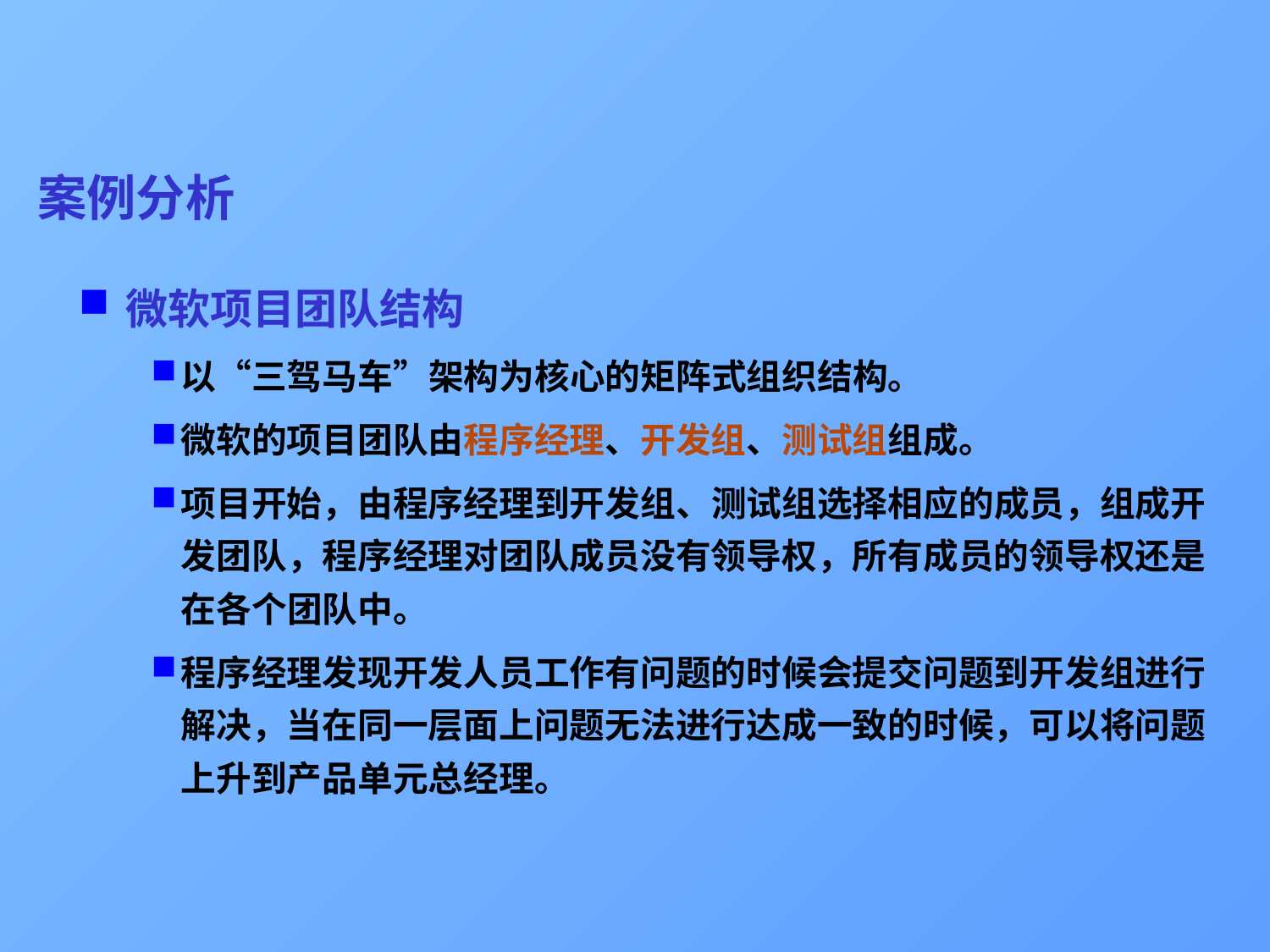

# 案例分析
微软项目团队结构
以“三驾马车”架构为核心的矩阵式组织结构。
微软的项目团队由程序经理、开发组、测试组组成。
项目开始，由程序经理到开发组、测试组选择相应的成员，组成开发团队，程序经理对团队成员没有领导权，所有成员的领导权还是在各个团队中。
程序经理发现开发人员工作有问题的时候会提交问题到开发组进行解决，当在同一层面上问题无法进行达成一致的时候，可以将问题上升到产品单元总经理。